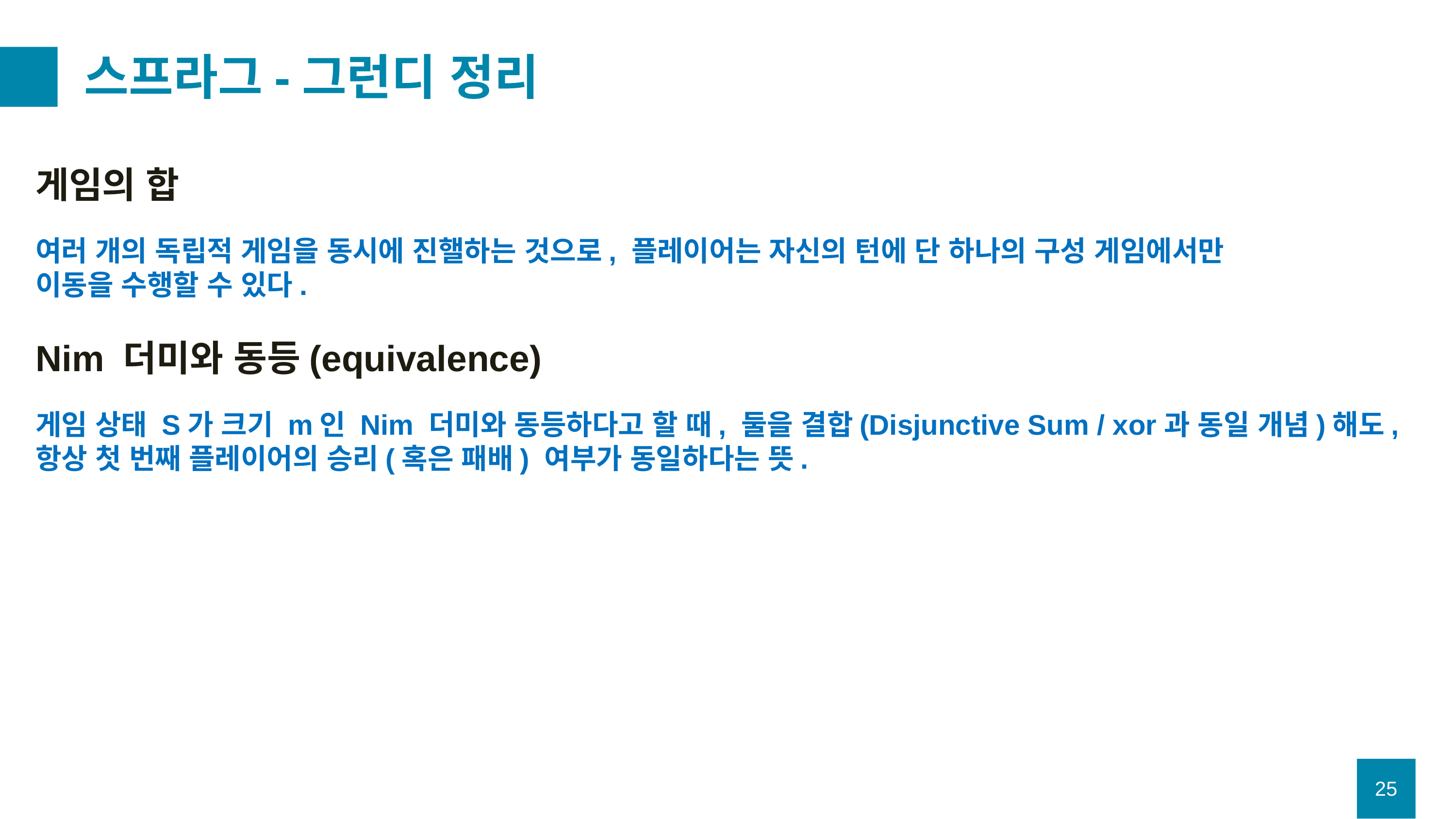

# 스프라그-그런디 정리
게임의 합
여러 개의 독립적 게임을 동시에 진핼하는 것으로, 플레이어는 자신의 턴에 단 하나의 구성 게임에서만
이동을 수행할 수 있다.
Nim 더미와 동등(equivalence)
게임 상태 S가 크기 m인 Nim 더미와 동등하다고 할 때, 둘을 결합(Disjunctive Sum / xor과 동일 개념)해도,
항상 첫 번째 플레이어의 승리(혹은 패배) 여부가 동일하다는 뜻.
25